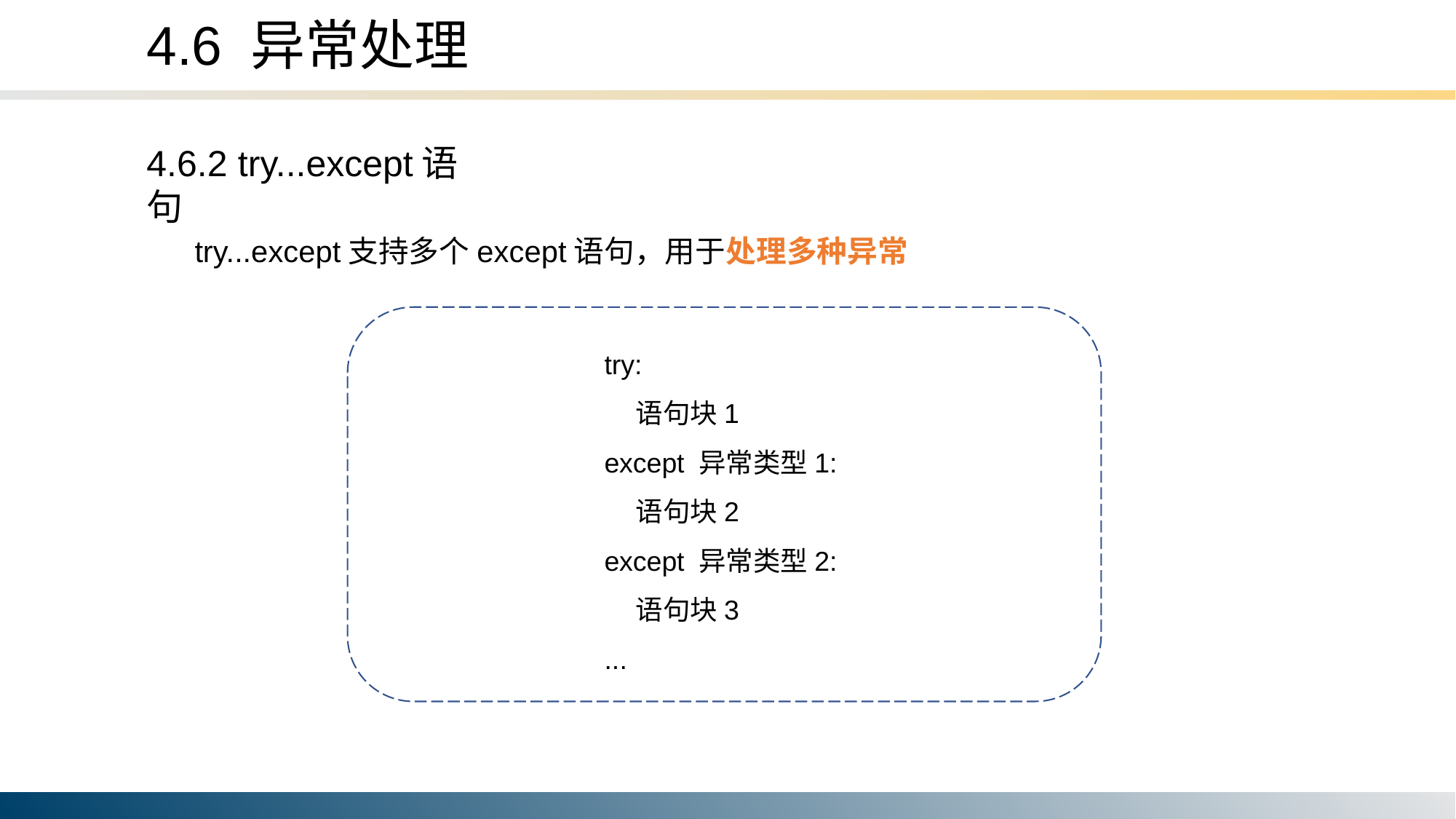

4.6 异常处理
4.6.2 try...except语句
try...except支持多个except语句，用于处理多种异常

try:
    语句块1
except 异常类型1:
    语句块2
except 异常类型2:
    语句块3
...